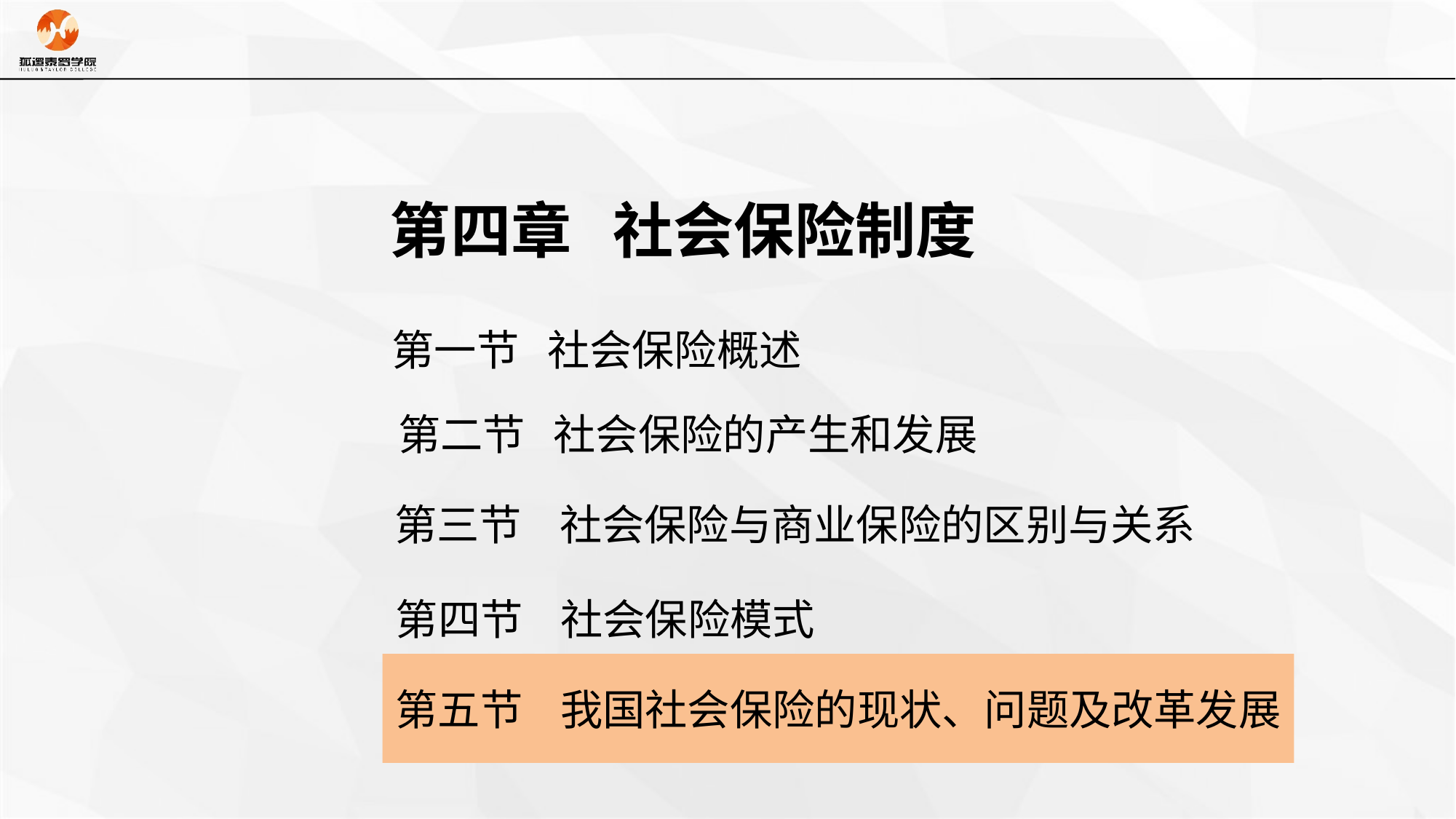

第四章   社会保险制度
第一节   社会保险概述
第二节   社会保险的产生和发展
第三节    社会保险与商业保险的区别与关系
第四节    社会保险模式
第五节    我国社会保险的现状、问题及改革发展